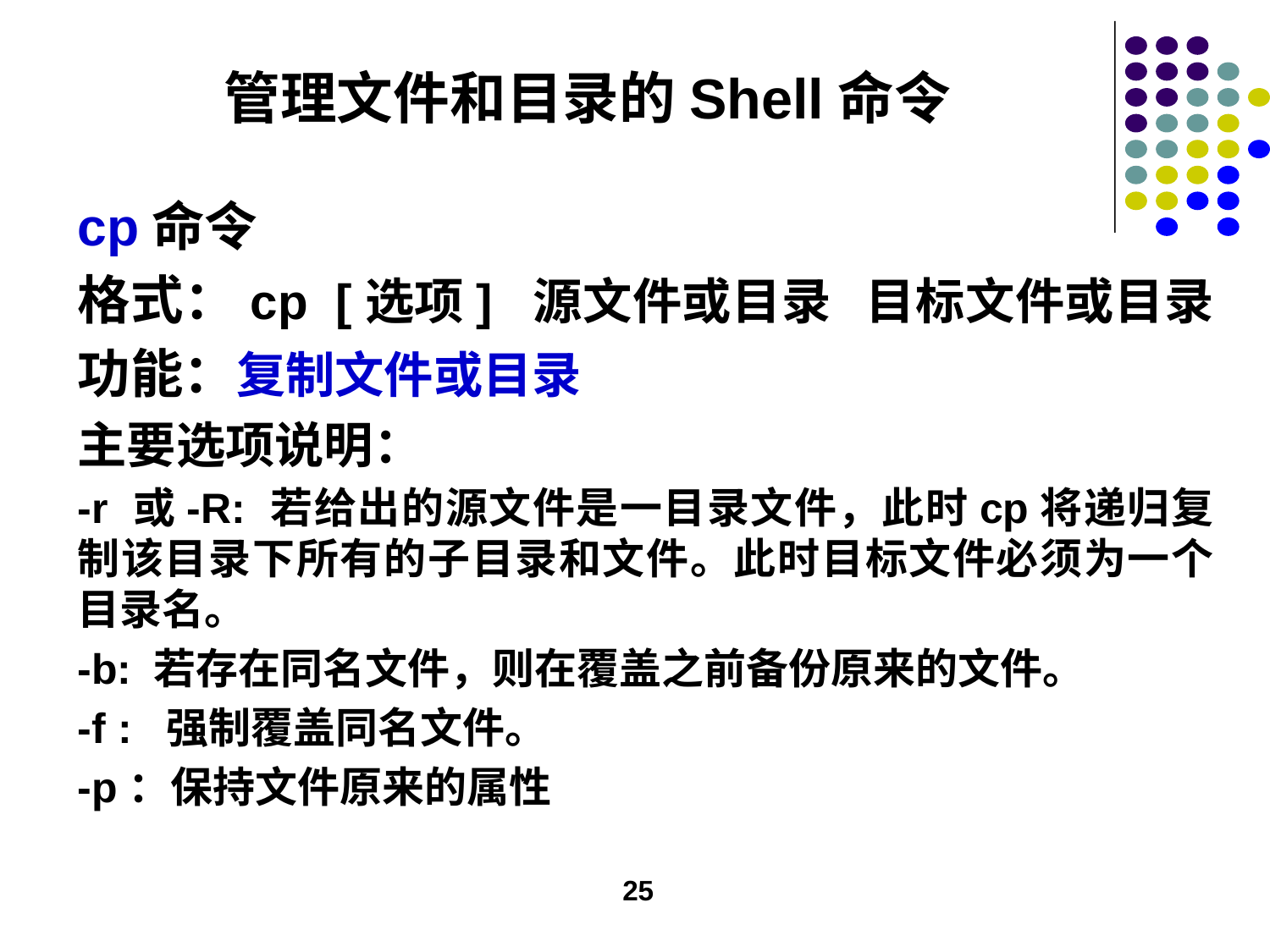

# 管理文件和目录的Shell命令
cp命令
格式：cp  [选项]  源文件或目录   目标文件或目录
功能：复制文件或目录
主要选项说明：
-r 或-R: 若给出的源文件是一目录文件，此时cp将递归复制该目录下所有的子目录和文件。此时目标文件必须为一个目录名。
-b: 若存在同名文件，则在覆盖之前备份原来的文件。
-f :  强制覆盖同名文件。
-p：保持文件原来的属性

25